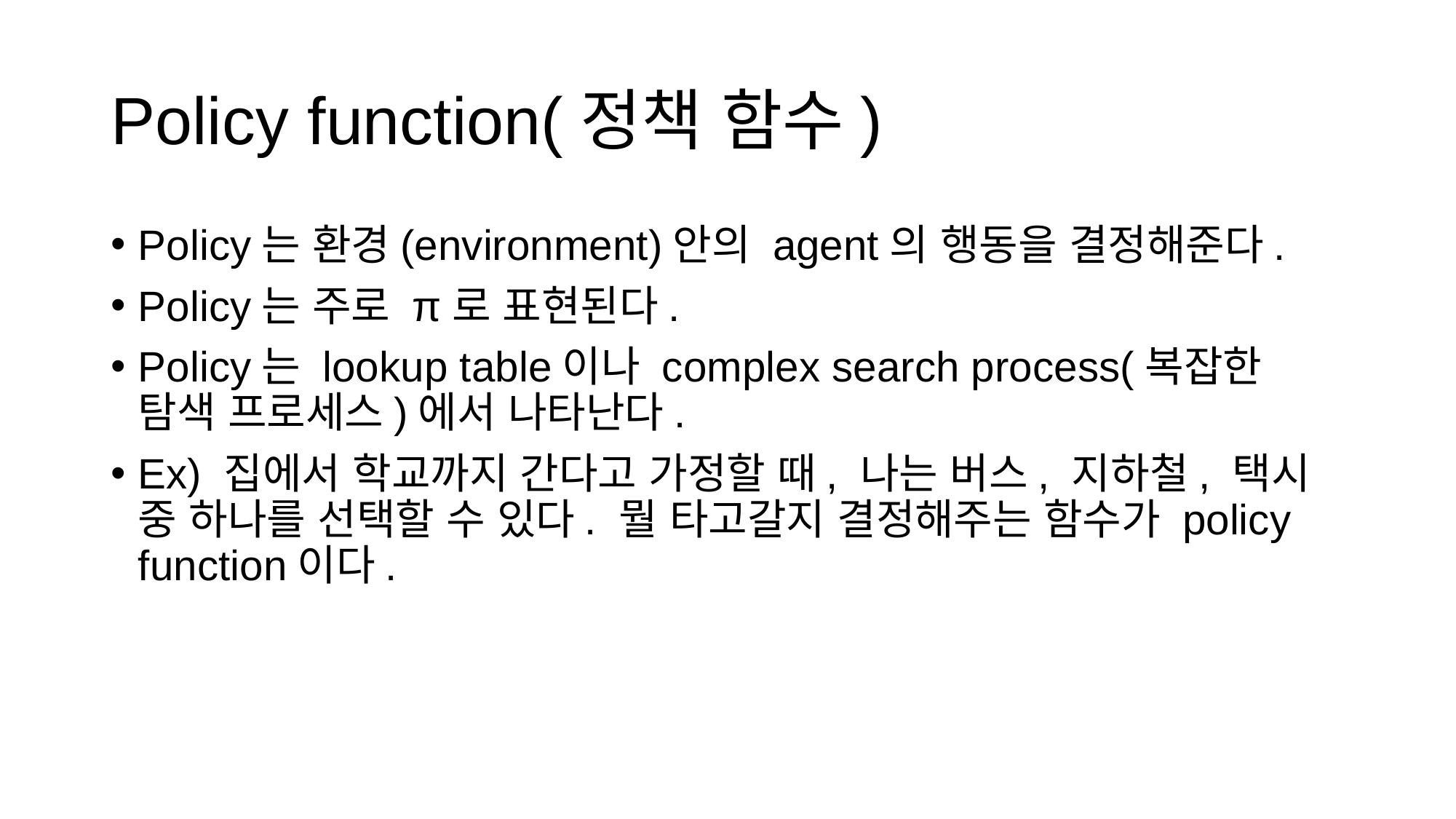

# Policy function(정책 함수)
Policy는 환경(environment)안의 agent의 행동을 결정해준다.
Policy는 주로 π로 표현된다.
Policy는 lookup table이나 complex search process(복잡한 탐색 프로세스)에서 나타난다.
Ex) 집에서 학교까지 간다고 가정할 때, 나는 버스, 지하철, 택시 중 하나를 선택할 수 있다. 뭘 타고갈지 결정해주는 함수가 policy function이다.